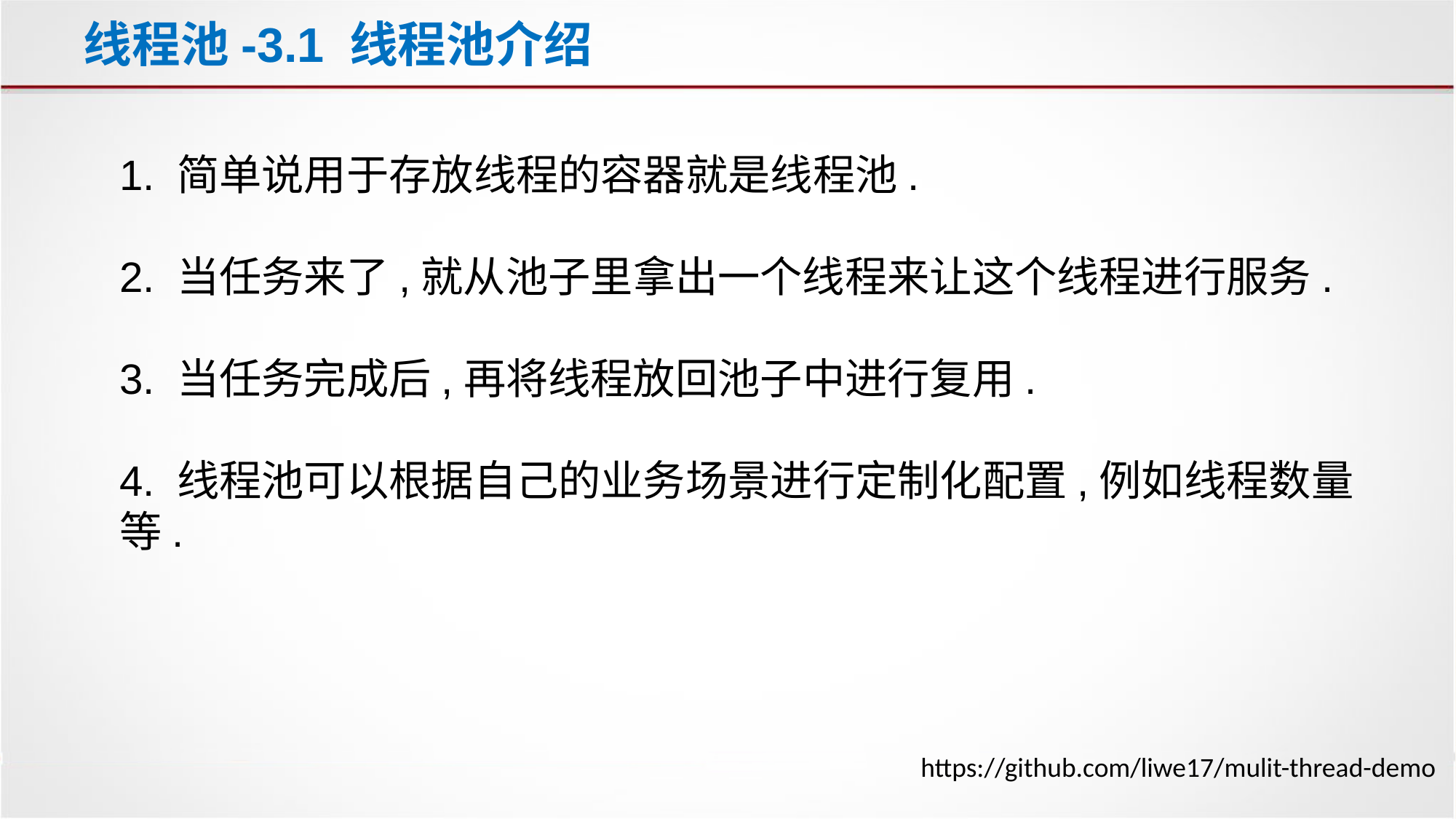

# 线程池-3.1 线程池介绍
1. 简单说用于存放线程的容器就是线程池.

2. 当任务来了,就从池子里拿出一个线程来让这个线程进行服务.

3. 当任务完成后,再将线程放回池子中进行复用.

4. 线程池可以根据自己的业务场景进行定制化配置,例如线程数量等.